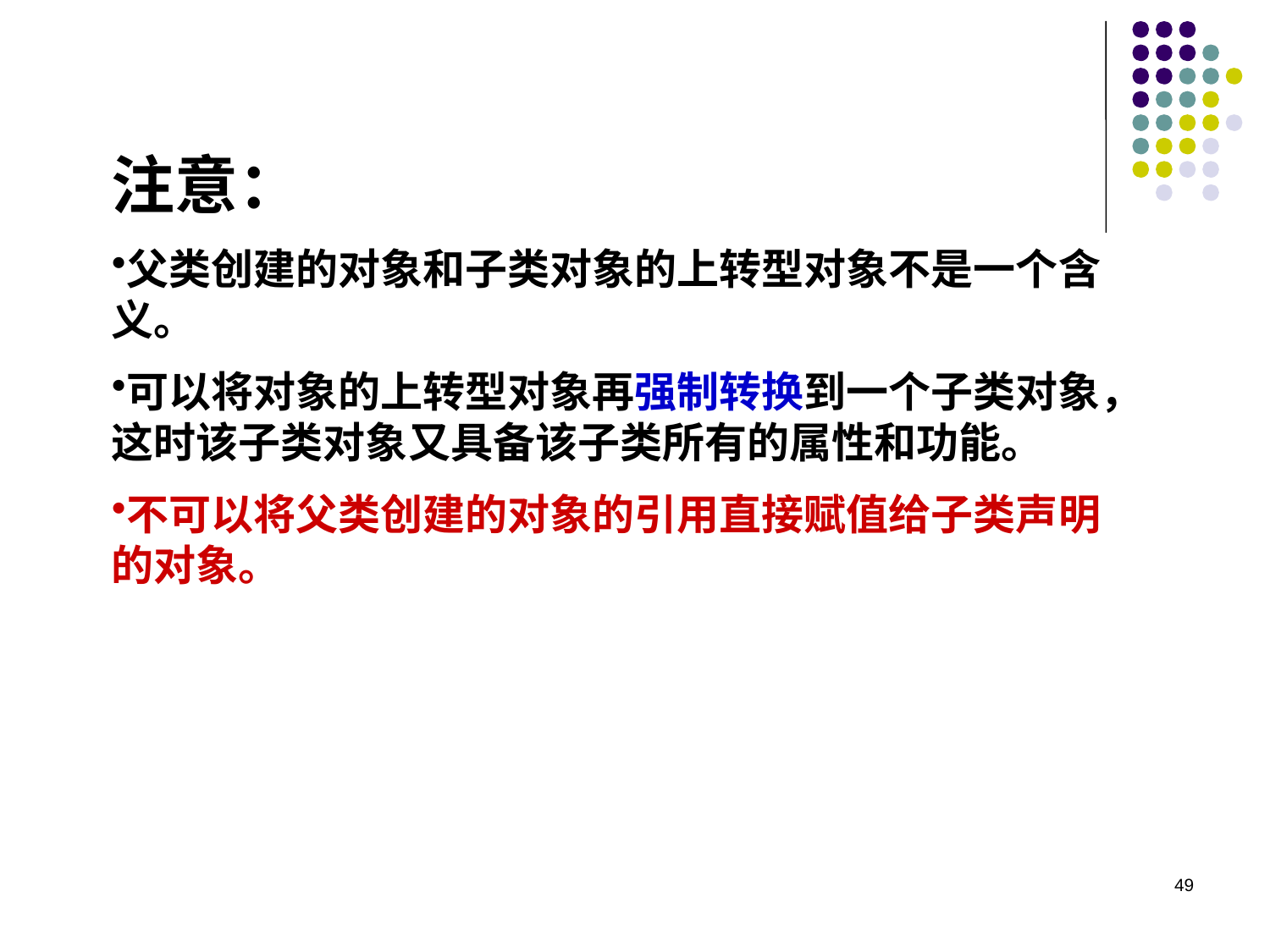

注意：
父类创建的对象和子类对象的上转型对象不是一个含义。
可以将对象的上转型对象再强制转换到一个子类对象，这时该子类对象又具备该子类所有的属性和功能。
不可以将父类创建的对象的引用直接赋值给子类声明的对象。

49